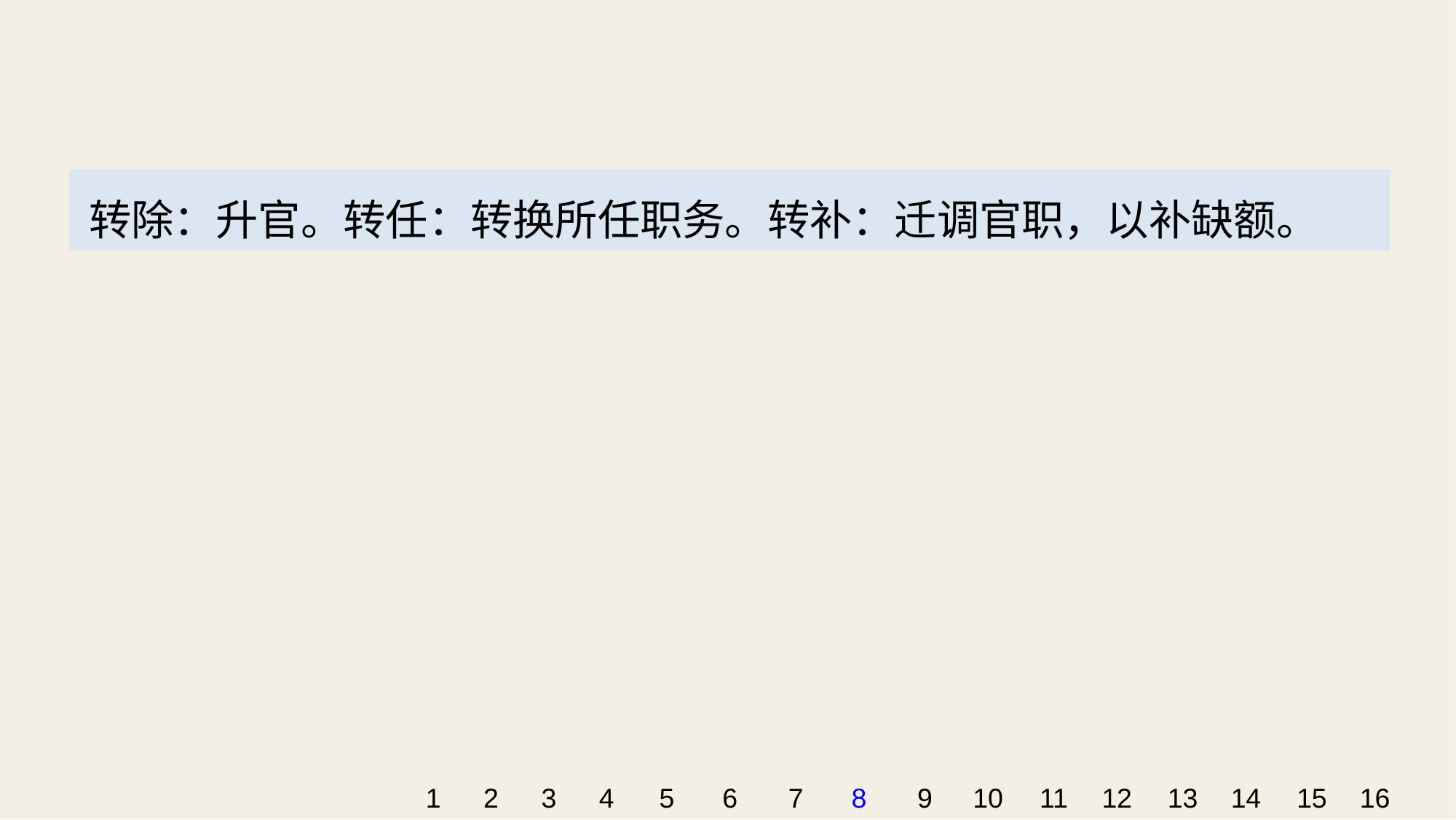

转除：升官。转任：转换所任职务。转补：迁调官职，以补缺额。

1
2
3
4
5
6
7
8
9
10
11
12
13
14
15
16